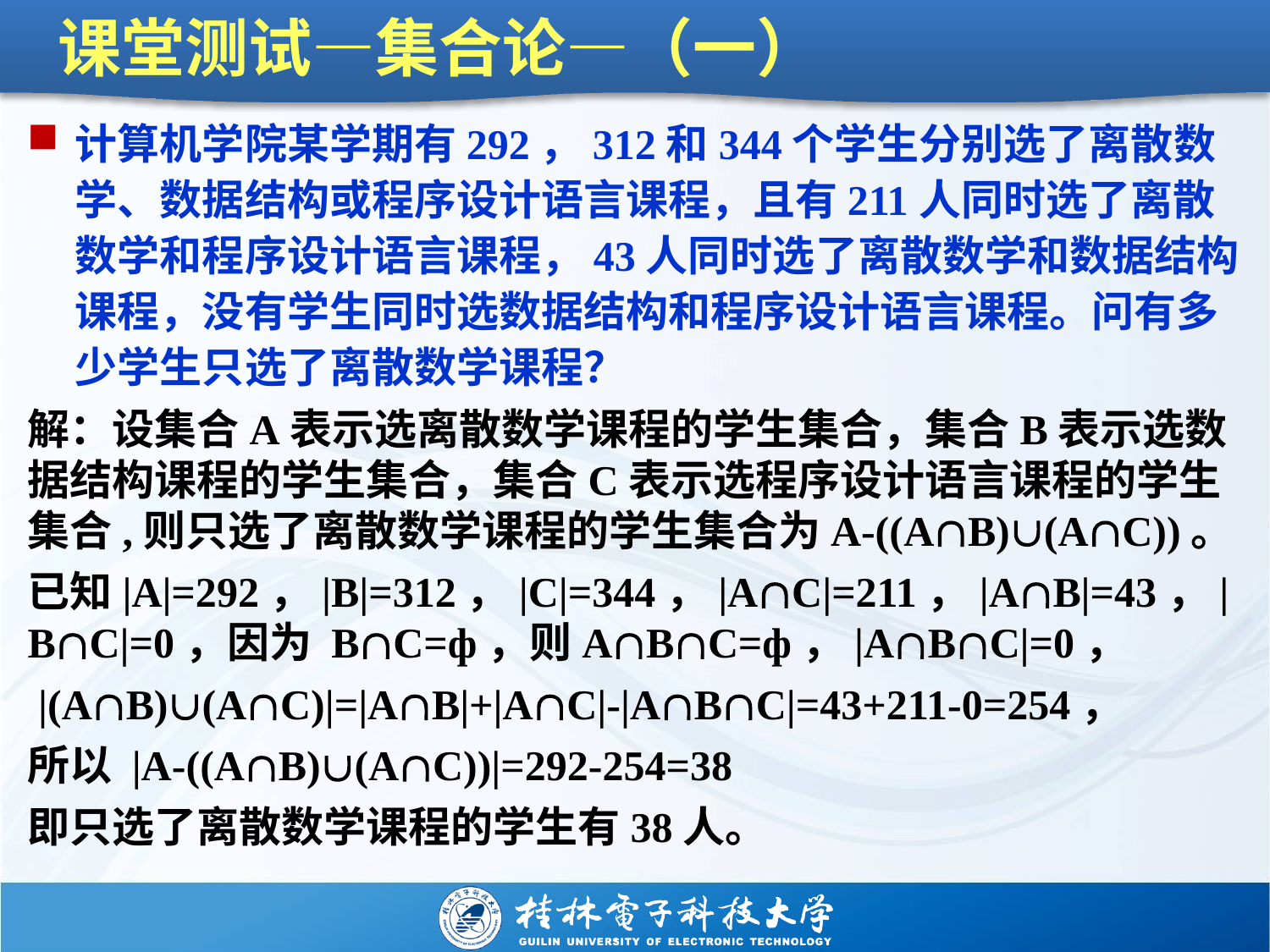

# 课堂测试—集合论—（一）
计算机学院某学期有292，312和344个学生分别选了离散数学、数据结构或程序设计语言课程，且有211人同时选了离散数学和程序设计语言课程，43人同时选了离散数学和数据结构课程，没有学生同时选数据结构和程序设计语言课程。问有多少学生只选了离散数学课程？
解：设集合A表示选离散数学课程的学生集合，集合B表示选数据结构课程的学生集合，集合C表示选程序设计语言课程的学生集合,则只选了离散数学课程的学生集合为A-((A∩B)∪(A∩C))。
已知|A|=292，|B|=312，|C|=344，|A∩C|=211，|A∩B|=43，|B∩C|=0，因为 B∩C=ф，则A∩B∩C=ф，|A∩B∩C|=0，
 |(A∩B)∪(A∩C)|=|A∩B|+|A∩C|-|A∩B∩C|=43+211-0=254，
所以 |A-((A∩B)∪(A∩C))|=292-254=38
即只选了离散数学课程的学生有38人。

3